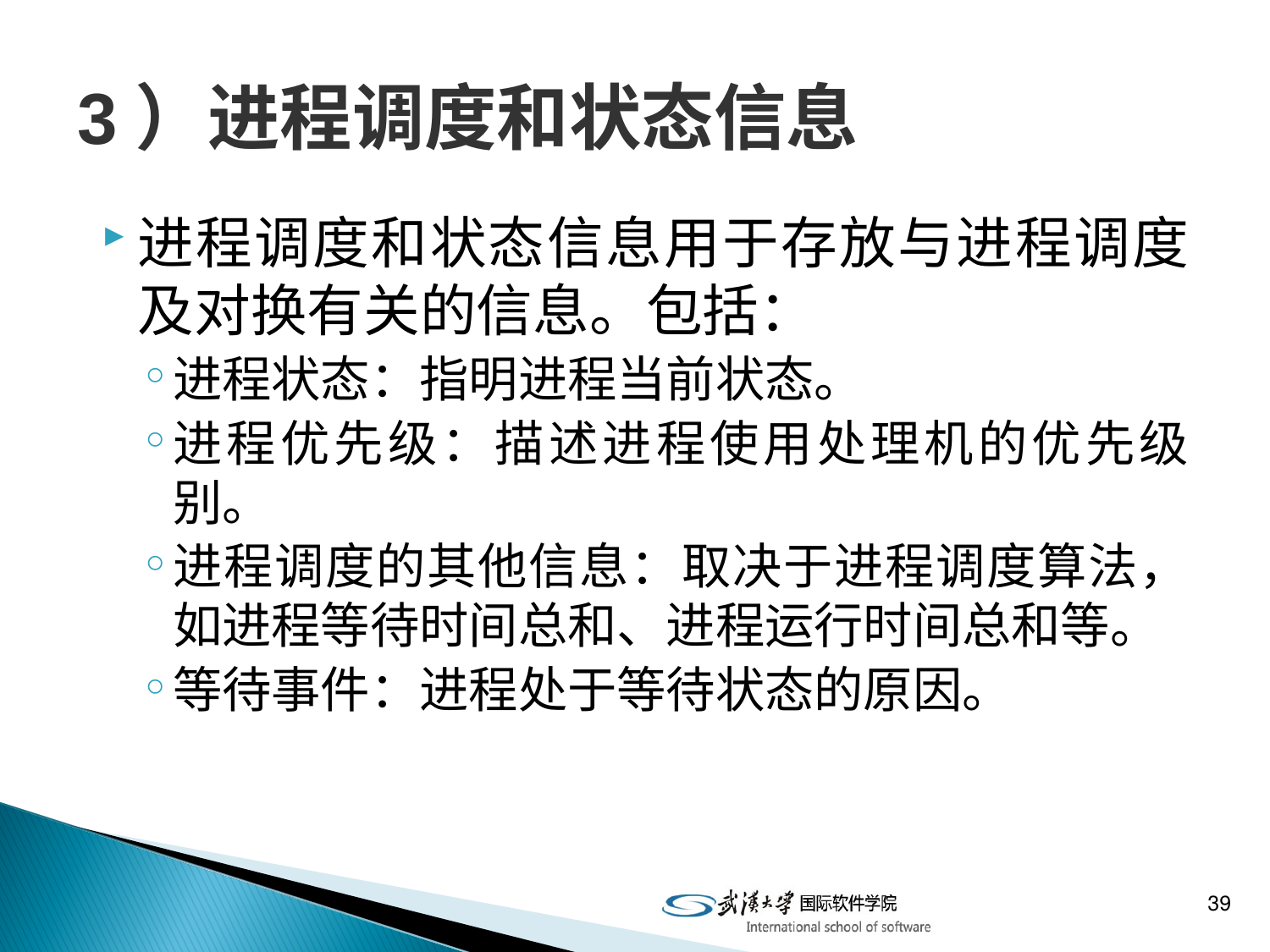

# 3）进程调度和状态信息
进程调度和状态信息用于存放与进程调度及对换有关的信息。包括：
进程状态：指明进程当前状态。
进程优先级：描述进程使用处理机的优先级别。
进程调度的其他信息：取决于进程调度算法，如进程等待时间总和、进程运行时间总和等。
等待事件：进程处于等待状态的原因。